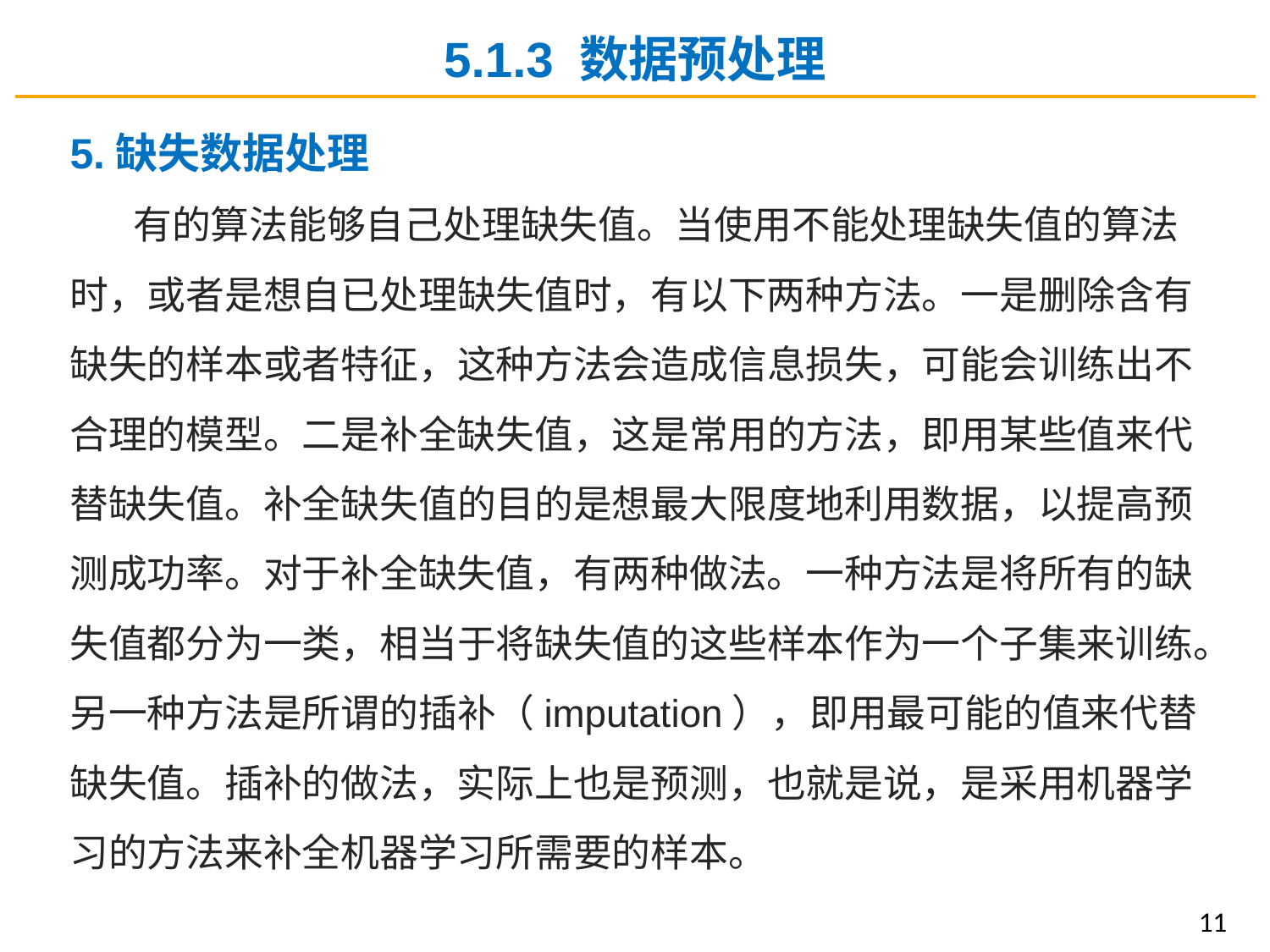

5.1.3 数据预处理
5.缺失数据处理
有的算法能够自己处理缺失值。当使用不能处理缺失值的算法时，或者是想自已处理缺失值时，有以下两种方法。一是删除含有缺失的样本或者特征，这种方法会造成信息损失，可能会训练出不合理的模型。二是补全缺失值，这是常用的方法，即用某些值来代替缺失值。补全缺失值的目的是想最大限度地利用数据，以提高预测成功率。对于补全缺失值，有两种做法。一种方法是将所有的缺失值都分为一类，相当于将缺失值的这些样本作为一个子集来训练。另一种方法是所谓的插补（imputation），即用最可能的值来代替缺失值。插补的做法，实际上也是预测，也就是说，是采用机器学习的方法来补全机器学习所需要的样本。
11